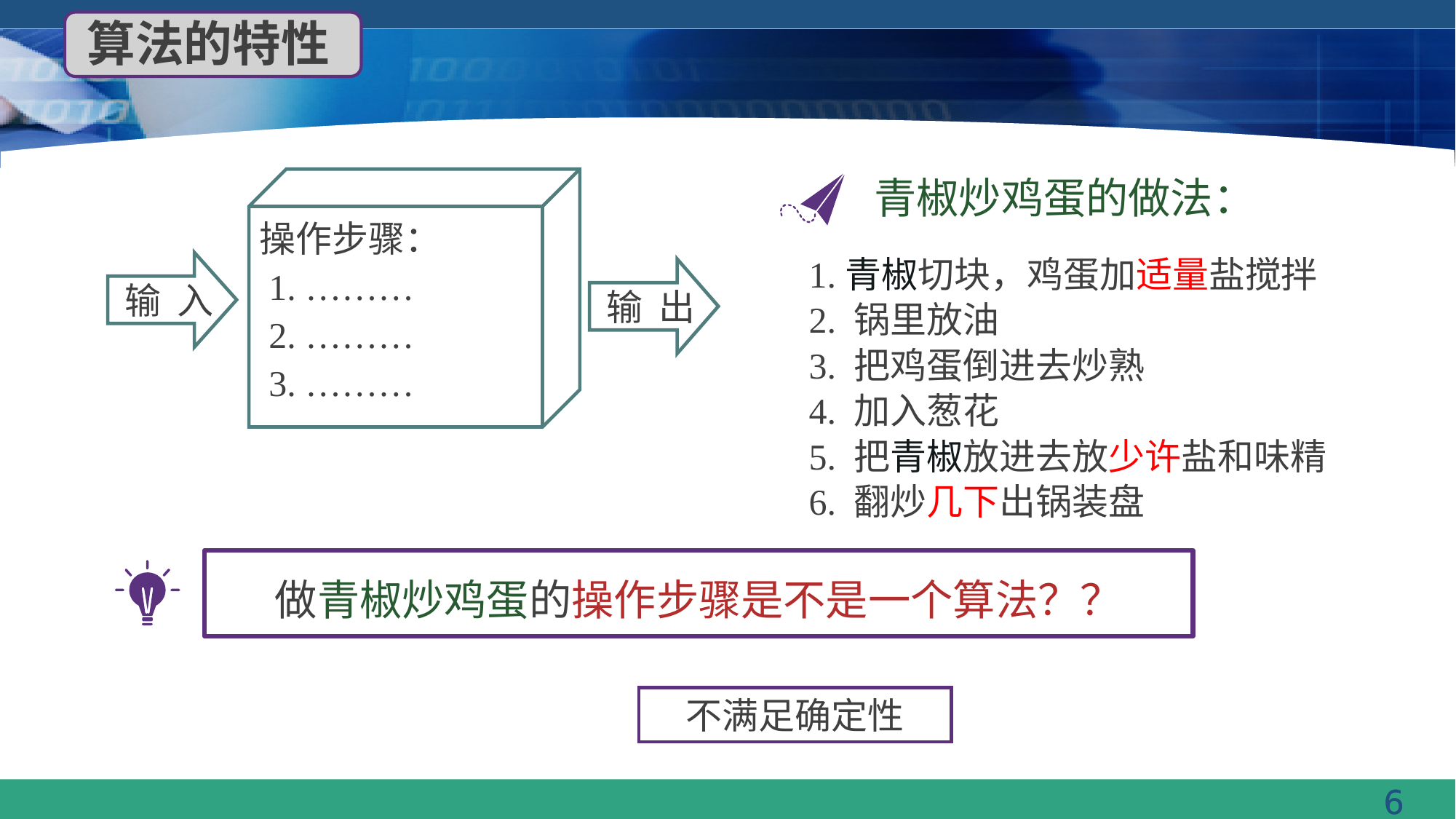

算法的特性

青椒炒鸡蛋的做法：

1.青椒切块，鸡蛋加适量盐搅拌
2. 锅里放油
3. 把鸡蛋倒进去炒熟
4. 加入葱花
5. 把青椒放进去放少许盐和味精
6. 翻炒几下出锅装盘
操作步骤：
 1. ………
 2. ………
 3. ………
 输  入
 输  出
做青椒炒鸡蛋的操作步骤是不是一个算法？？

不满足确定性